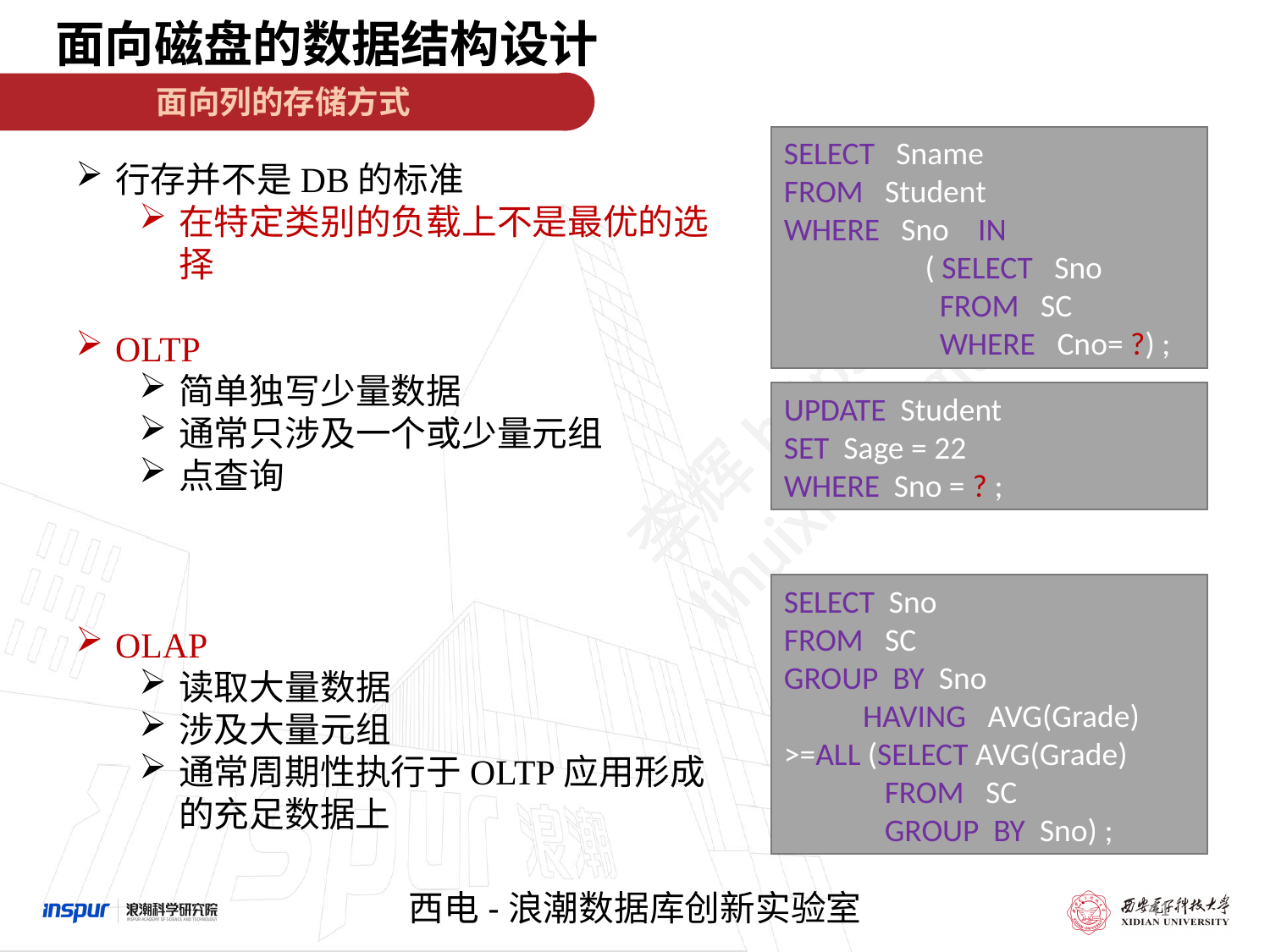

面向磁盘的数据结构设计

面向列的存储方式
SELECT   Sname		  FROM   Student
WHERE   Sno    IN
    	  ( SELECT   Sno 	                 	    FROM   SC
             	    WHERE   Cno= ?) ;
行存并不是DB的标准
在特定类别的负载上不是最优的选择

OLTP
简单独写少量数据
通常只涉及一个或少量元组
点查询

OLAP
读取大量数据
涉及大量元组
通常周期性执行于OLTP应用形成的充足数据上

UPDATE  Student
SET  Sage = 22
WHERE  Sno = ? ;
SELECT  Sno
FROM   SC
GROUP  BY  Sno
           HAVING   AVG(Grade) >=ALL (SELECT AVG(Grade)
              FROM   SC
              GROUP  BY  Sno) ;
41